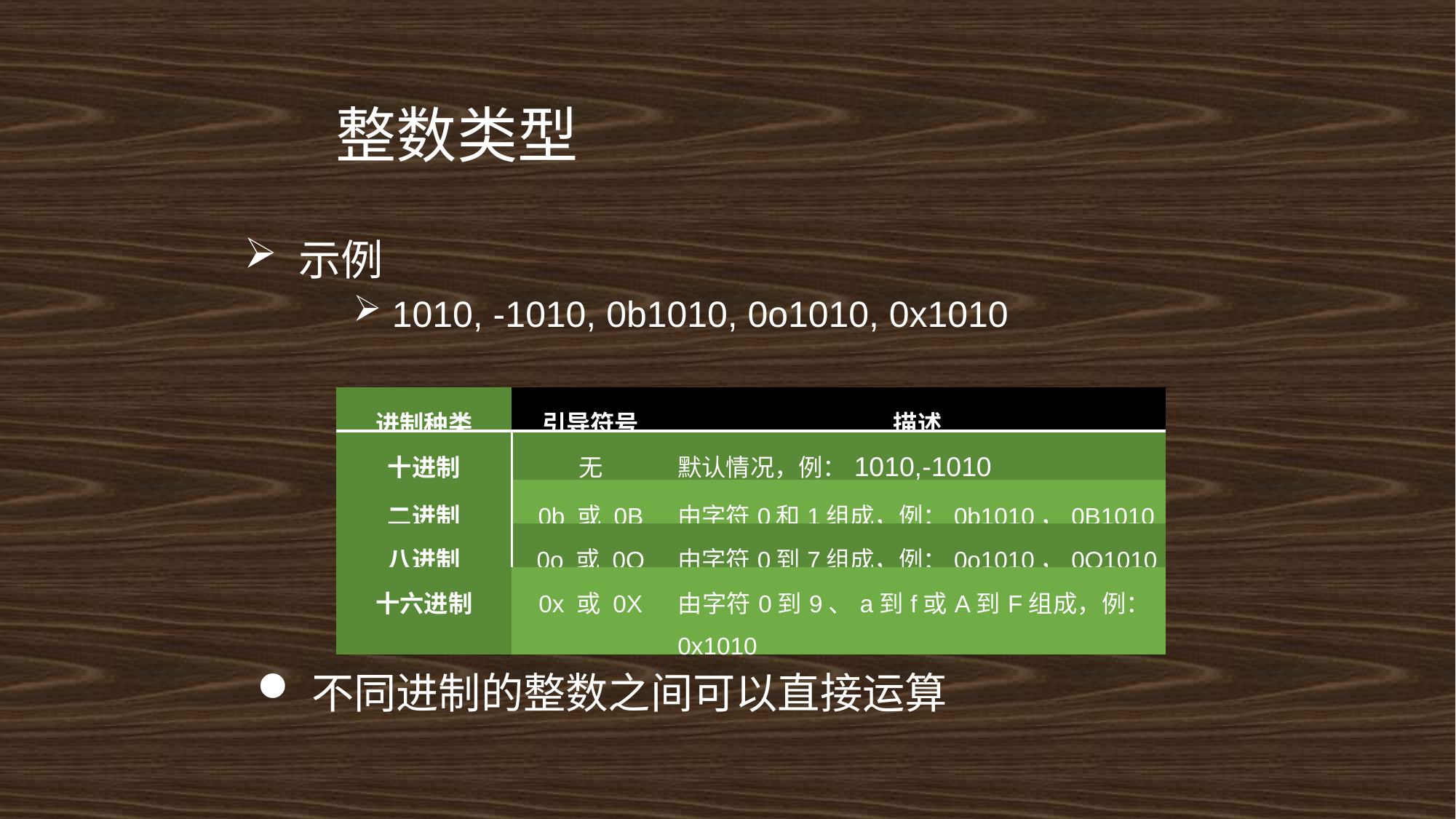

整数类型
示例
 1010, -1010, 0b1010, 0o1010, 0x1010
| 进制种类 | 引导符号 | 描述 |
| --- | --- | --- |
| 十进制 | 无 | 默认情况，例：1010,-1010 |
| 二进制 | 0b 或 0B | 由字符0和1组成，例：0b1010，0B1010 |
| 八进制 | 0o 或 0O | 由字符0到7组成，例：0o1010，0O1010 |
| 十六进制 | 0x 或 0X | 由字符0到9、a到f或A到F组成，例：0x1010 |
不同进制的整数之间可以直接运算